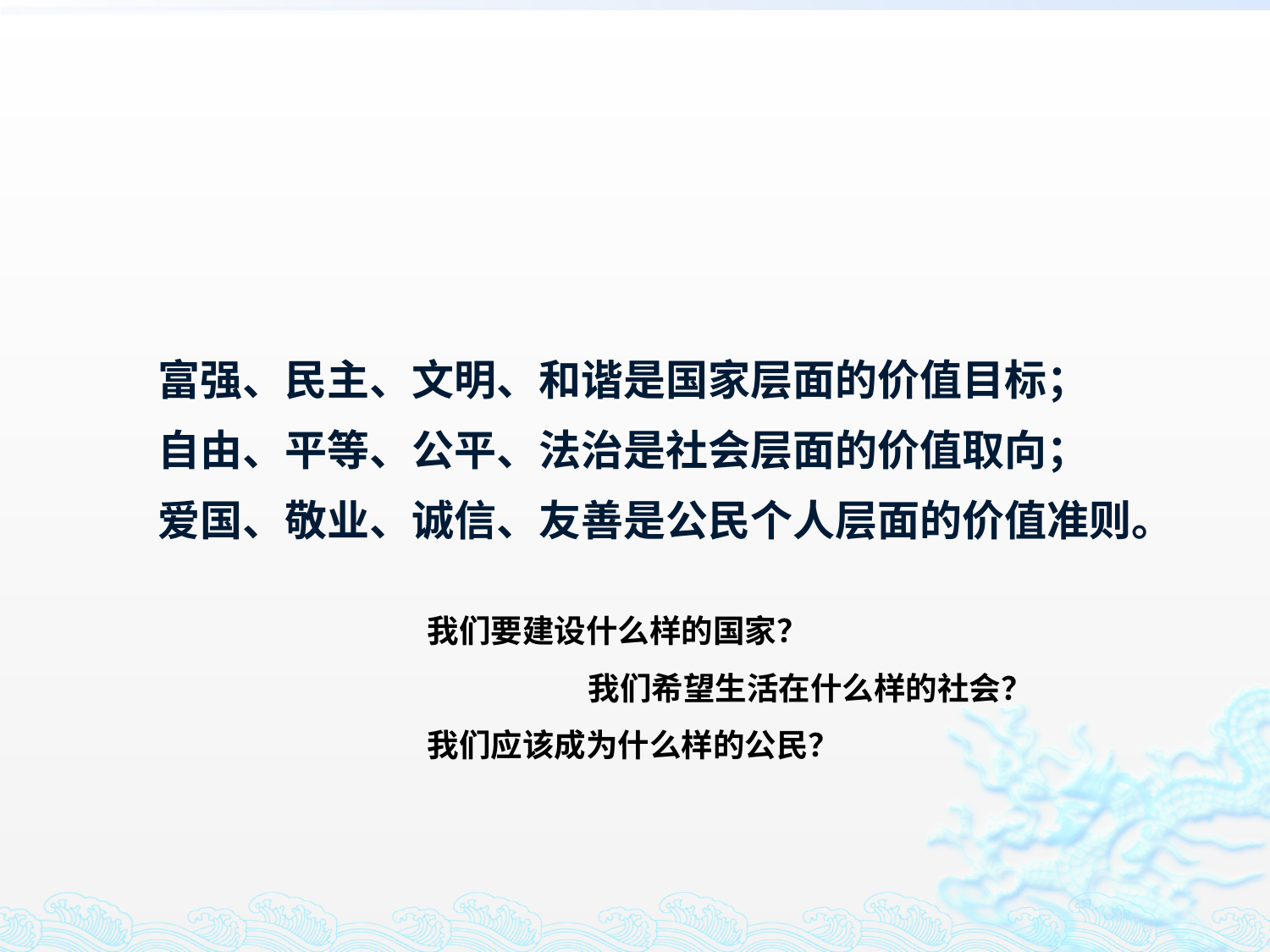

富强、民主、文明、和谐是国家层面的价值目标；
自由、平等、公平、法治是社会层面的价值取向；
爱国、敬业、诚信、友善是公民个人层面的价值准则。
我们要建设什么样的国家？
       我们希望生活在什么样的社会？
我们应该成为什么样的公民？